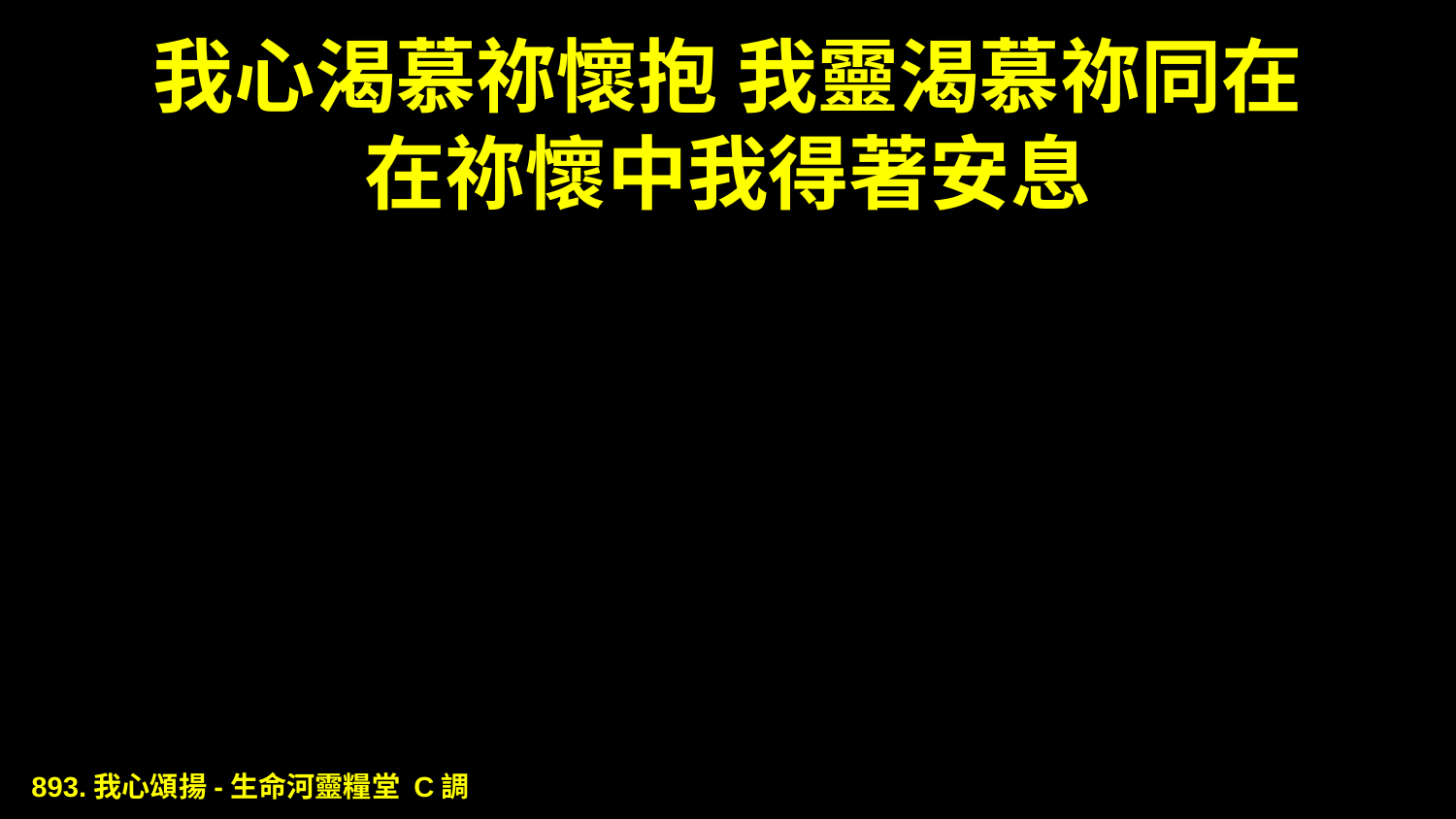

# 我心渴慕祢懷抱 我靈渴慕祢同在 在祢懷中我得著安息
893.我心頌揚-生命河靈糧堂 C調